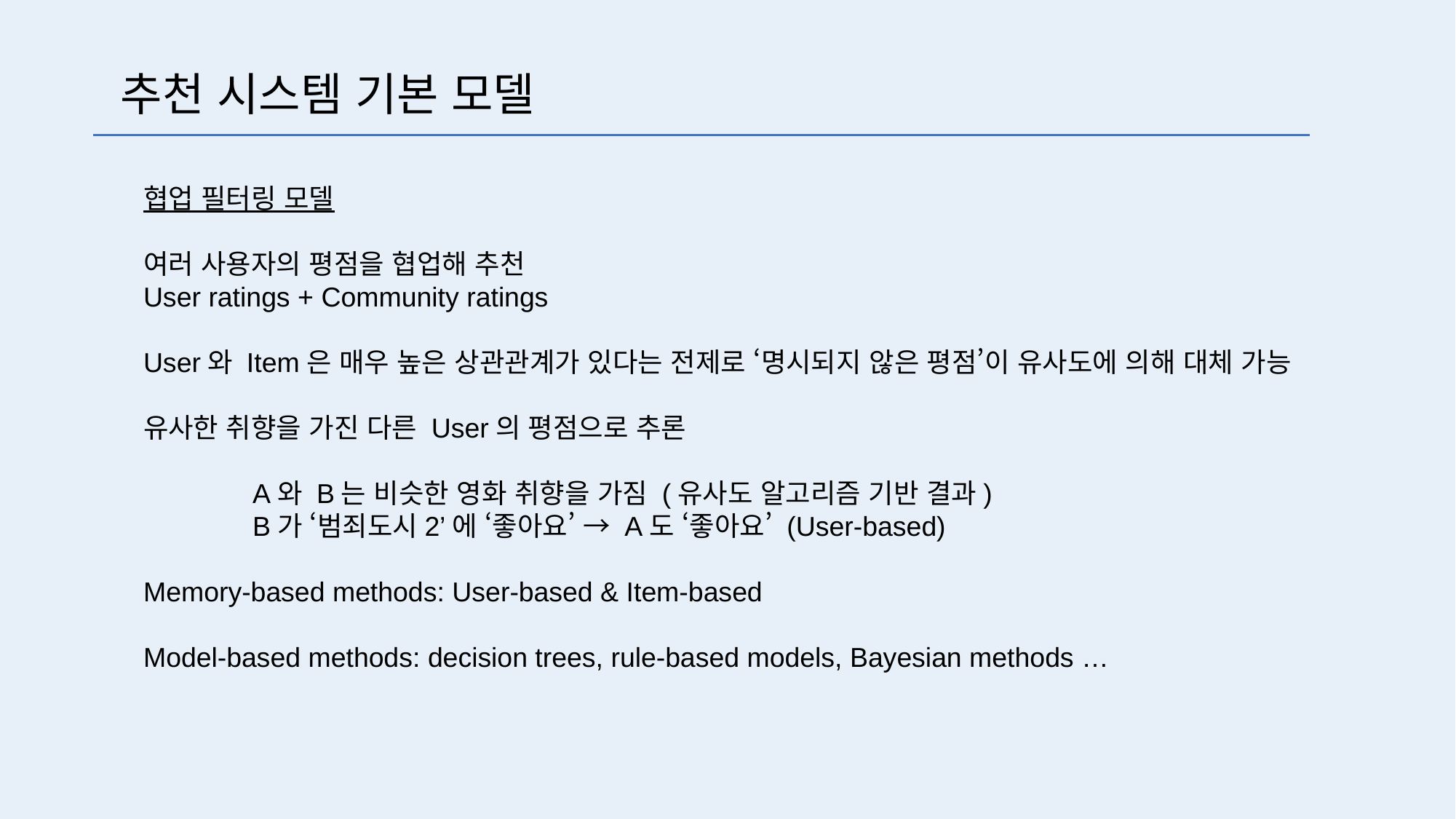

추천 시스템 기본 모델
협업 필터링 모델

여러 사용자의 평점을 협업해 추천
User ratings + Community ratings

User와 Item은 매우 높은 상관관계가 있다는 전제로 ‘명시되지 않은 평점’이 유사도에 의해 대체 가능

유사한 취향을 가진 다른 User의 평점으로 추론

	A와 B는 비슷한 영화 취향을 가짐 (유사도 알고리즘 기반 결과)
	B가 ‘범죄도시2’에 ‘좋아요’ → A도 ‘좋아요’ (User-based)

Memory-based methods: User-based & Item-based

Model-based methods: decision trees, rule-based models, Bayesian methods …